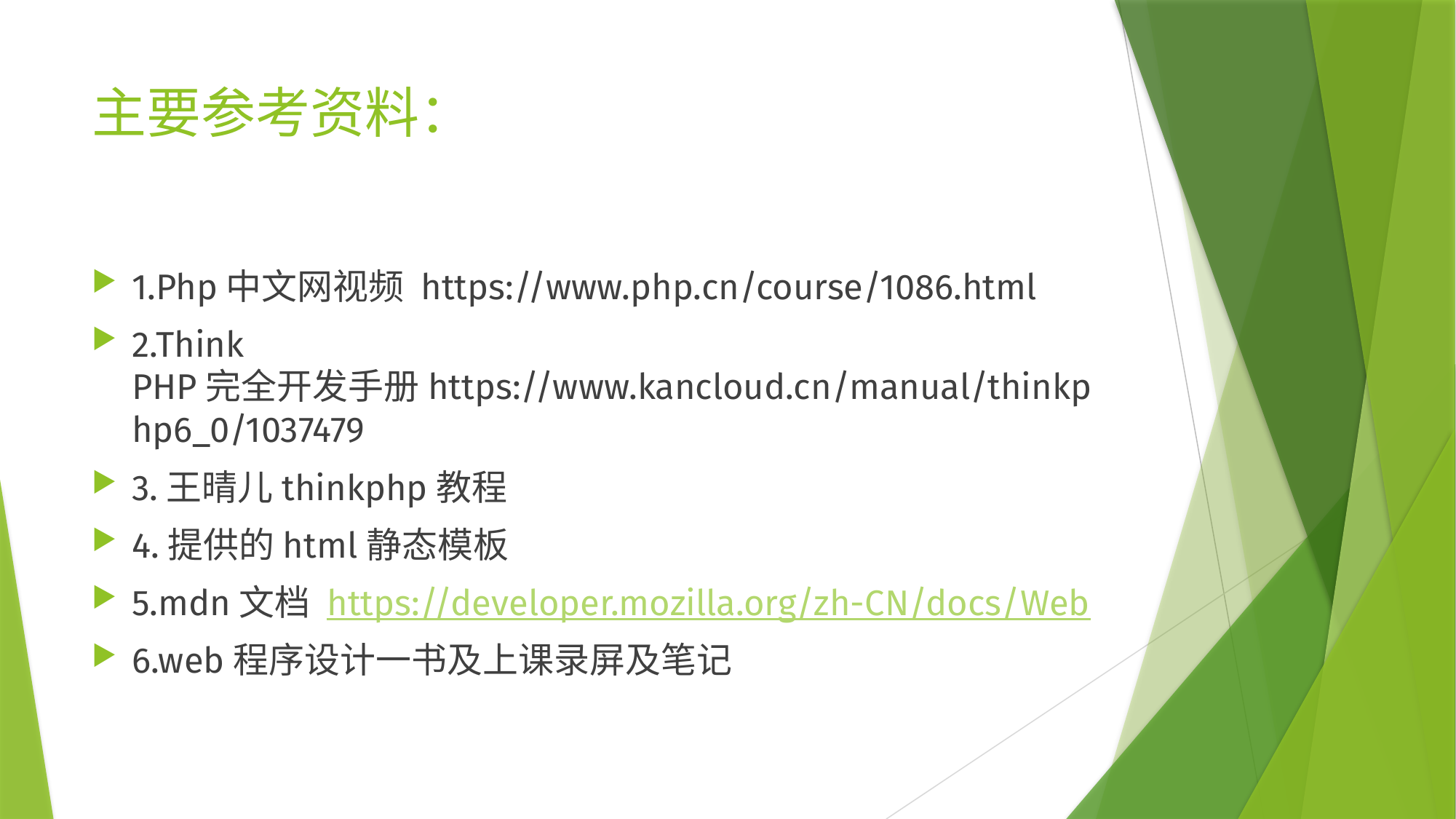

# 主要参考资料：
1.Php中文网视频 https://www.php.cn/course/1086.html
2.Think PHP完全开发手册https://www.kancloud.cn/manual/thinkphp6_0/1037479
3.王晴儿thinkphp教程
4.提供的html静态模板
5.mdn文档 https://developer.mozilla.org/zh-CN/docs/Web
6.web程序设计一书及上课录屏及笔记